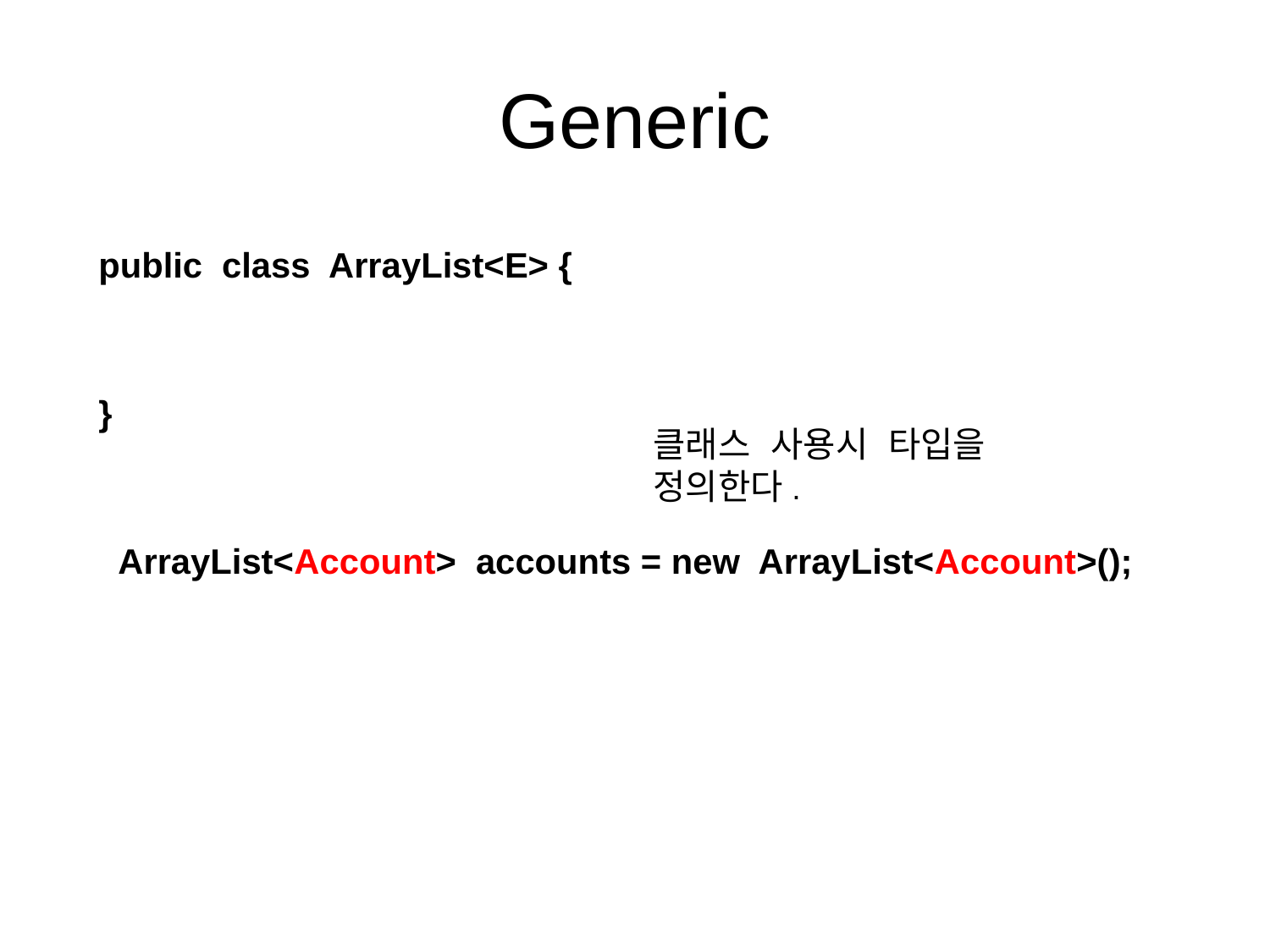

# Generic
public  class  ArrayList<E> {

}

  ArrayList<Account>  accounts = new  ArrayList<Account>();

클래스  사용시  타입을  정의한다.